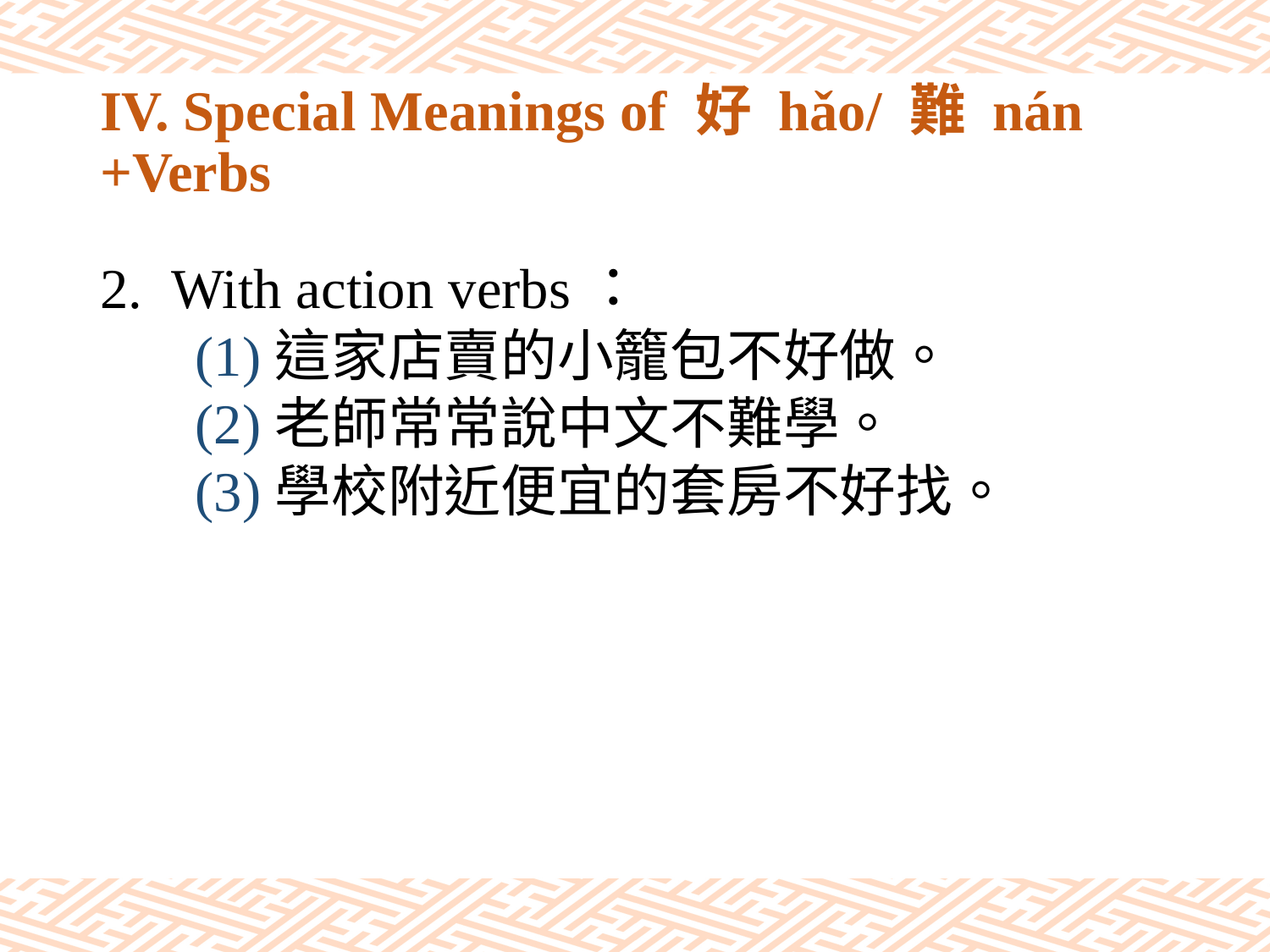

# IV. Special Meanings of 好 hǎo/ 難 nán +Verbs
With action verbs：
(1)這家店賣的小籠包不好做。
(2)老師常常說中文不難學。
(3)學校附近便宜的套房不好找。